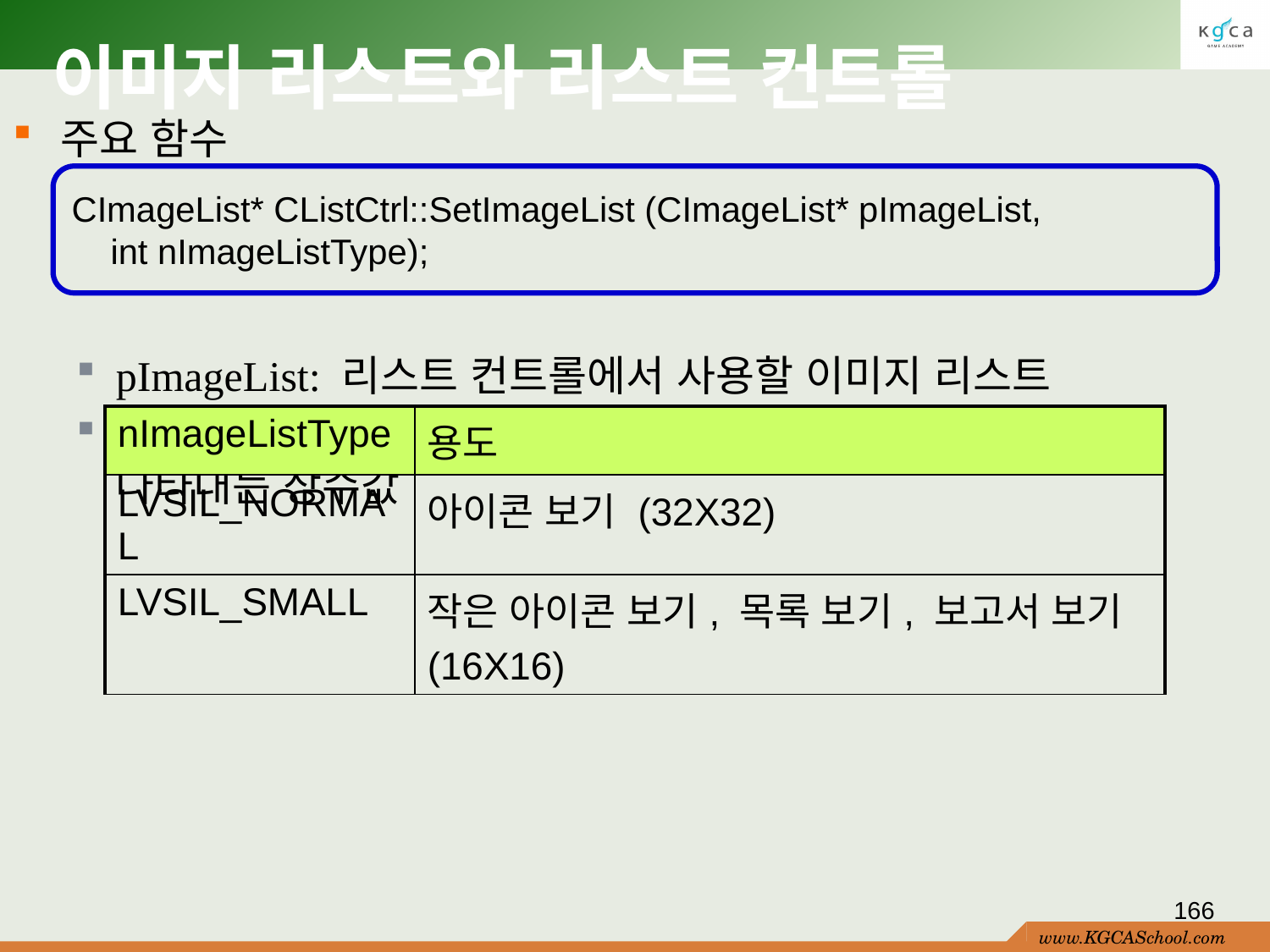

# 이미지 리스트와 리스트 컨트롤
주요 함수

pImageList: 리스트 컨트롤에서 사용할 이미지 리스트
nImageListType: 이미지 리스트에 포함된 이미지의 용도를 나타내는 상수값
CImageList* CListCtrl::SetImageList (CImageList* pImageList,
    int nImageListType);
| nImageListType | 용도 |
| --- | --- |
| LVSIL\_NORMAL | 아이콘 보기 (32X32) |
| LVSIL\_SMALL | 작은 아이콘 보기, 목록 보기, 보고서 보기 (16X16) |
166